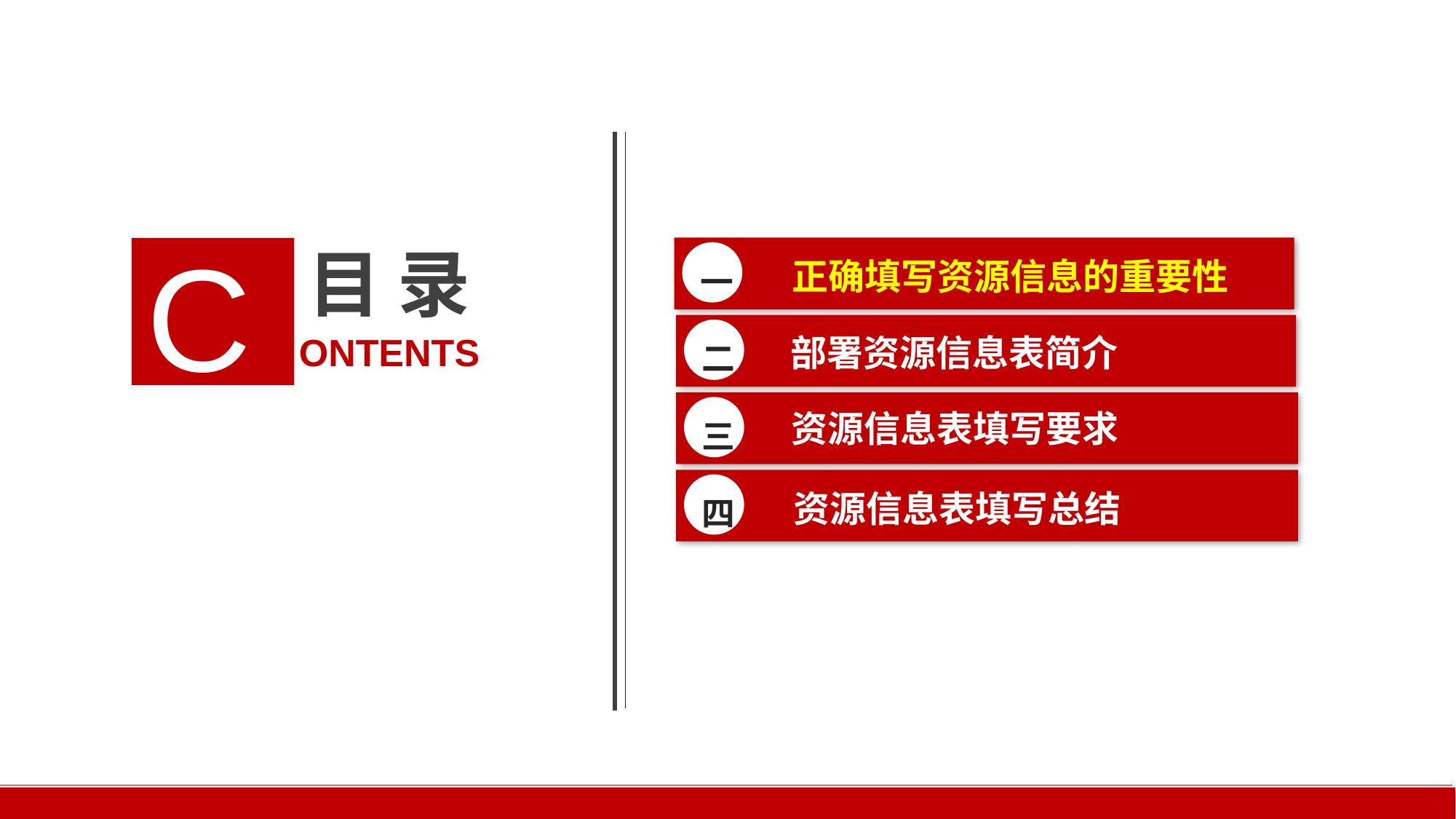

一
1

正确填写资源信息的重要性

二
1

部署资源信息表简介

1

三
资源信息表填写要求

1

四
资源信息表填写总结